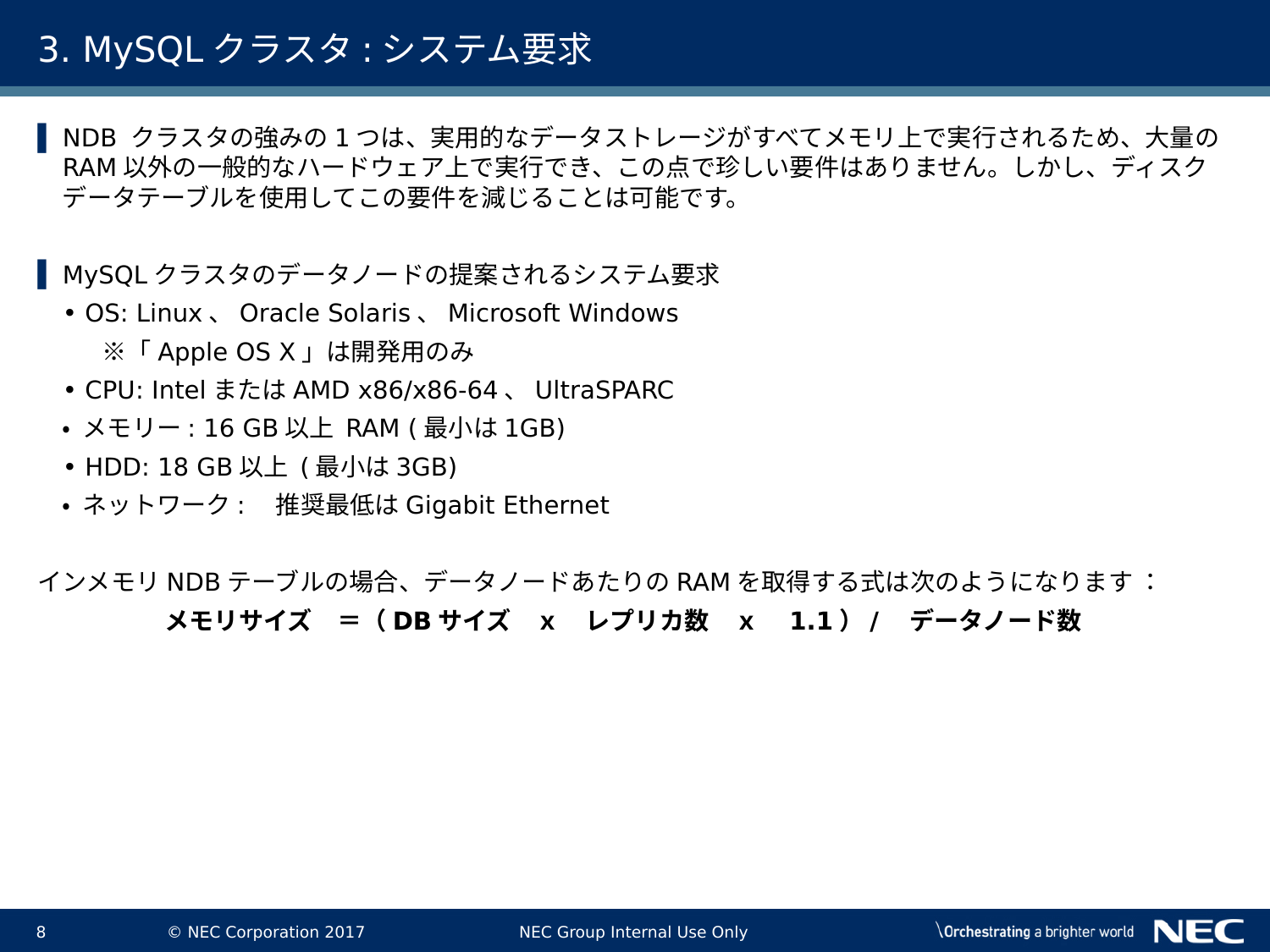

# 3. MySQLクラスタ:システム要求
NDB クラスタの強みの1つは、実用的なデータストレージがすべてメモリ上で実行されるため、大量のRAM以外の一般的なハードウェア上で実行でき、この点で珍しい要件はありません。しかし、ディスクデータテーブルを使用してこの要件を減じることは可能です。

MySQLクラスタのデータノードの提案されるシステム要求
• OS: Linux、Oracle Solaris、Microsoft Windows
　※「Apple OS X」は開発用のみ
• CPU: IntelまたはAMD x86/x86-64、UltraSPARC
• メモリー: 16 GB以上 RAM (最小は1GB)
• HDD: 18 GB以上 (最小は3GB)
• ネットワーク:　推奨最低はGigabit Ethernet

インメモリNDBテーブルの場合、データノードあたりのRAMを取得する式は次のようになります ：
	メモリサイズ　＝（DBサイズ　ｘ　レプリカ数　ｘ　1.1）/　データノード数